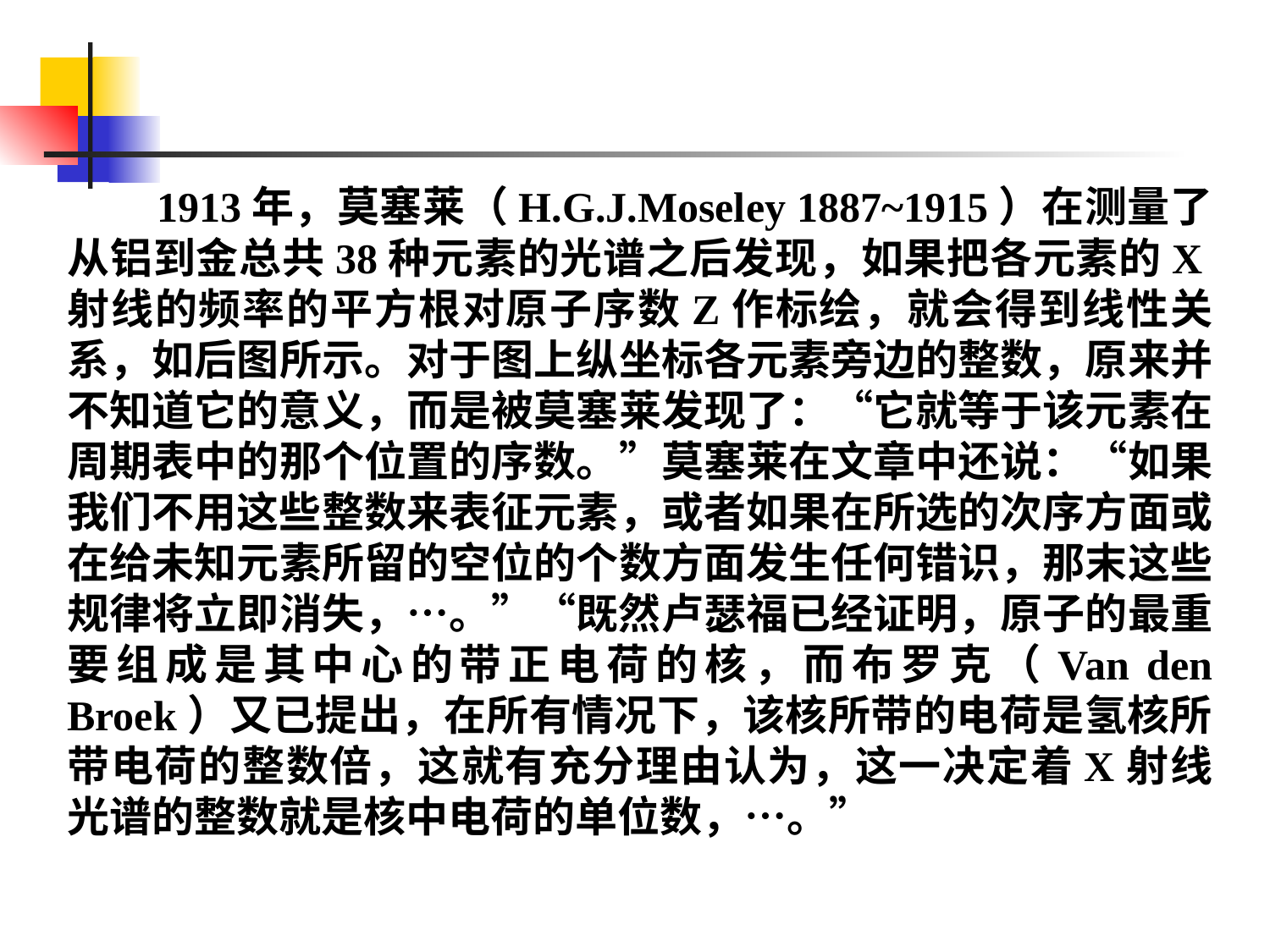

1913年，莫塞莱（H.G.J.Moseley 1887~1915）在测量了从铝到金总共38种元素的光谱之后发现，如果把各元素的X射线的频率的平方根对原子序数Z作标绘，就会得到线性关系，如后图所示。对于图上纵坐标各元素旁边的整数，原来并不知道它的意义，而是被莫塞莱发现了：“它就等于该元素在周期表中的那个位置的序数。”莫塞莱在文章中还说：“如果我们不用这些整数来表征元素，或者如果在所选的次序方面或在给未知元素所留的空位的个数方面发生任何错识，那末这些规律将立即消失，…。”“既然卢瑟福已经证明，原子的最重要组成是其中心的带正电荷的核，而布罗克（Van den Broek）又已提出，在所有情况下，该核所带的电荷是氢核所带电荷的整数倍，这就有充分理由认为，这一决定着X射线光谱的整数就是核中电荷的单位数，…。”